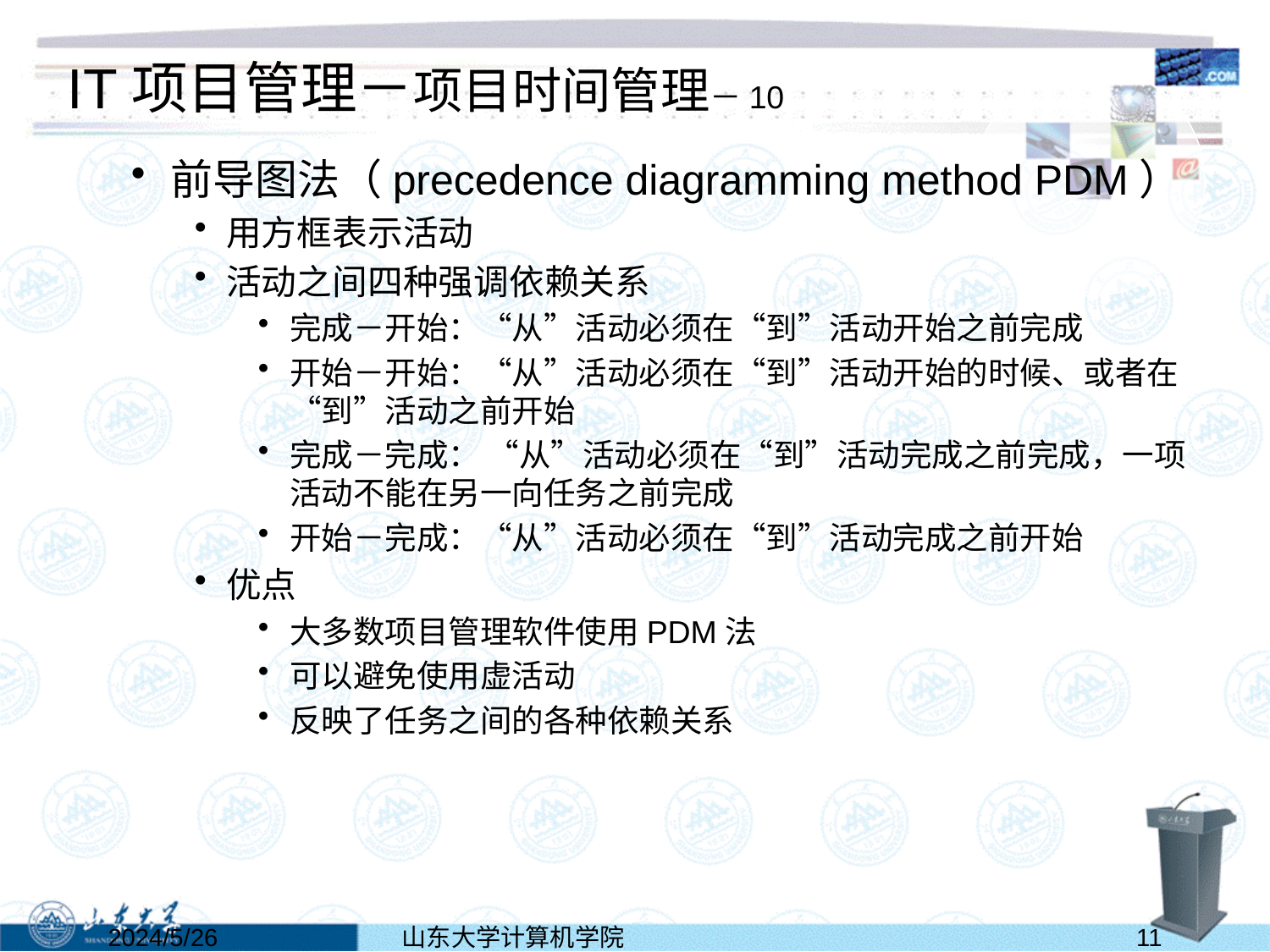

# IT项目管理－项目时间管理－10
前导图法（precedence diagramming method PDM）
用方框表示活动
活动之间四种强调依赖关系
完成－开始：“从”活动必须在“到”活动开始之前完成
开始－开始：“从”活动必须在“到”活动开始的时候、或者在“到”活动之前开始
完成－完成： “从”活动必须在“到”活动完成之前完成，一项活动不能在另一向任务之前完成
开始－完成：“从”活动必须在“到”活动完成之前开始
优点
大多数项目管理软件使用PDM法
可以避免使用虚活动
反映了任务之间的各种依赖关系
2024/5/26
山东大学计算机学院人机交互与虚拟现实实验室
11